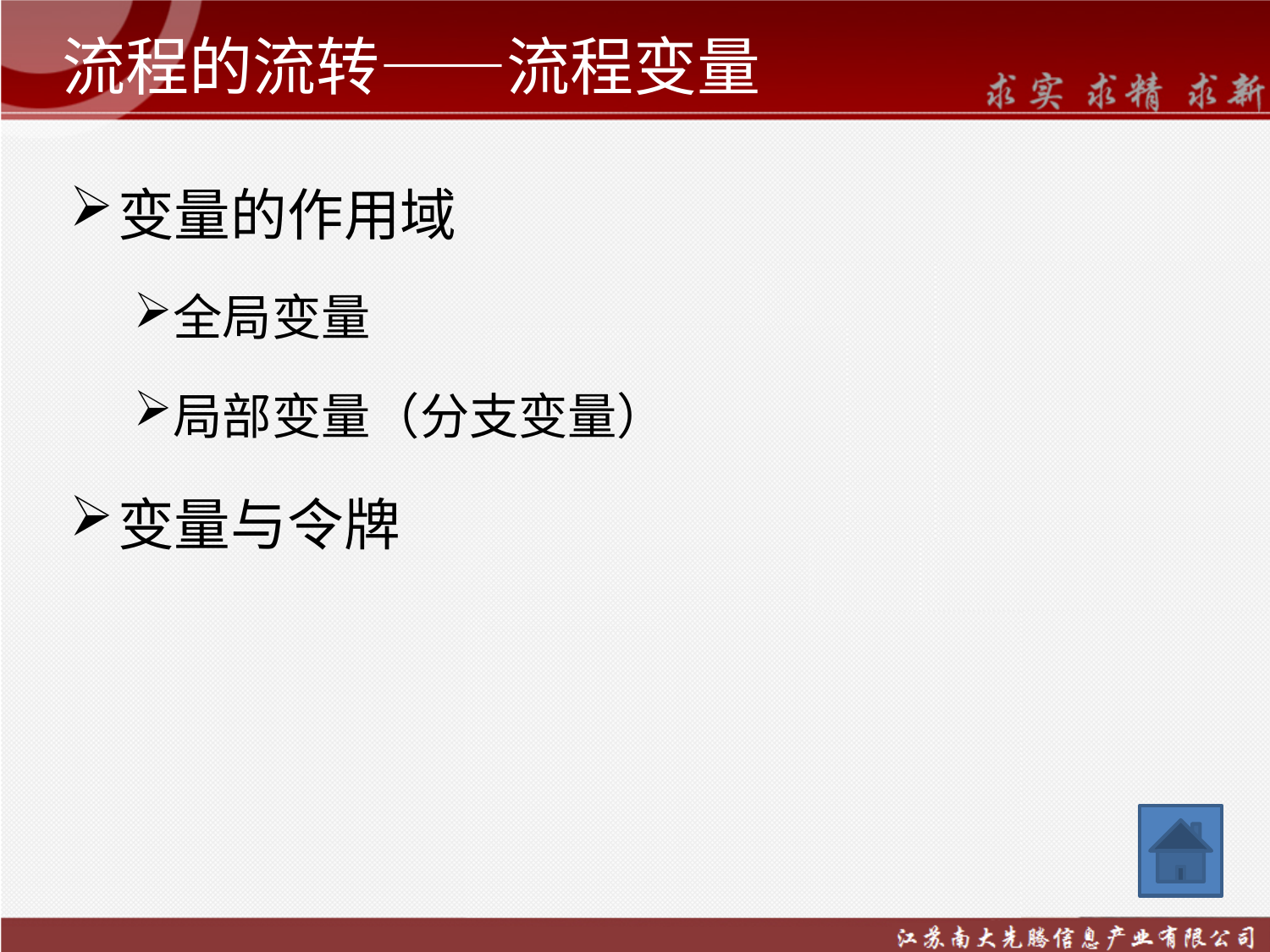

# 流程的流转——流程变量
变量的作用域
全局变量
局部变量（分支变量）
变量与令牌